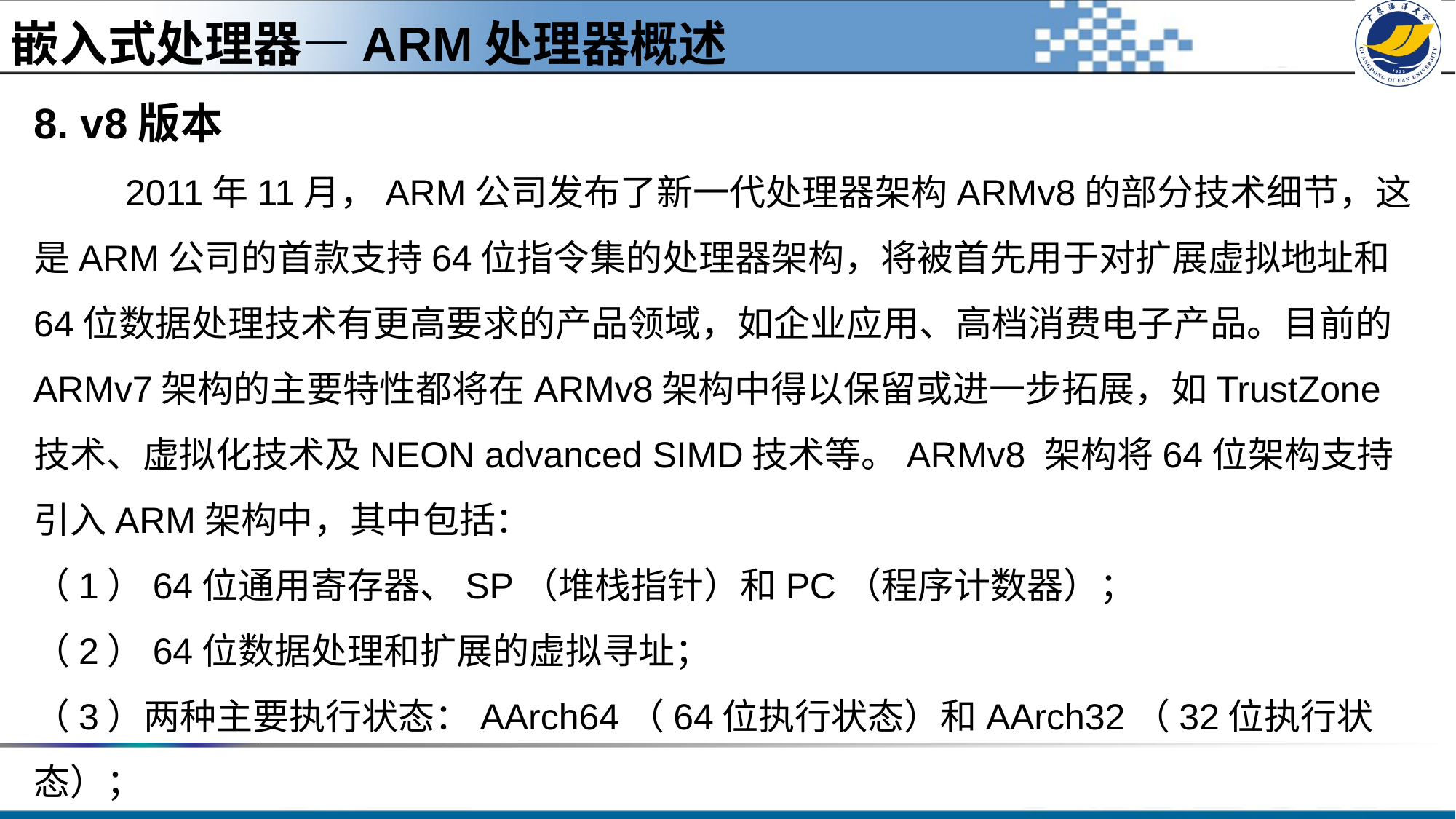

嵌入式处理器—ARM处理器概述
8. v8版本
         2011年11月，ARM公司发布了新一代处理器架构ARMv8的部分技术细节，这是ARM公司的首款支持64位指令集的处理器架构，将被首先用于对扩展虚拟地址和64位数据处理技术有更高要求的产品领域，如企业应用、高档消费电子产品。目前的ARMv7架构的主要特性都将在ARMv8架构中得以保留或进一步拓展，如TrustZone技术、虚拟化技术及NEON advanced SIMD技术等。ARMv8 架构将64位架构支持引入ARM架构中，其中包括：
（1）64位通用寄存器、SP（堆栈指针）和PC（程序计数器）；
（2）64位数据处理和扩展的虚拟寻址；
（3）两种主要执行状态：AArch64（64位执行状态）和AArch32（32位执行状态）；
44